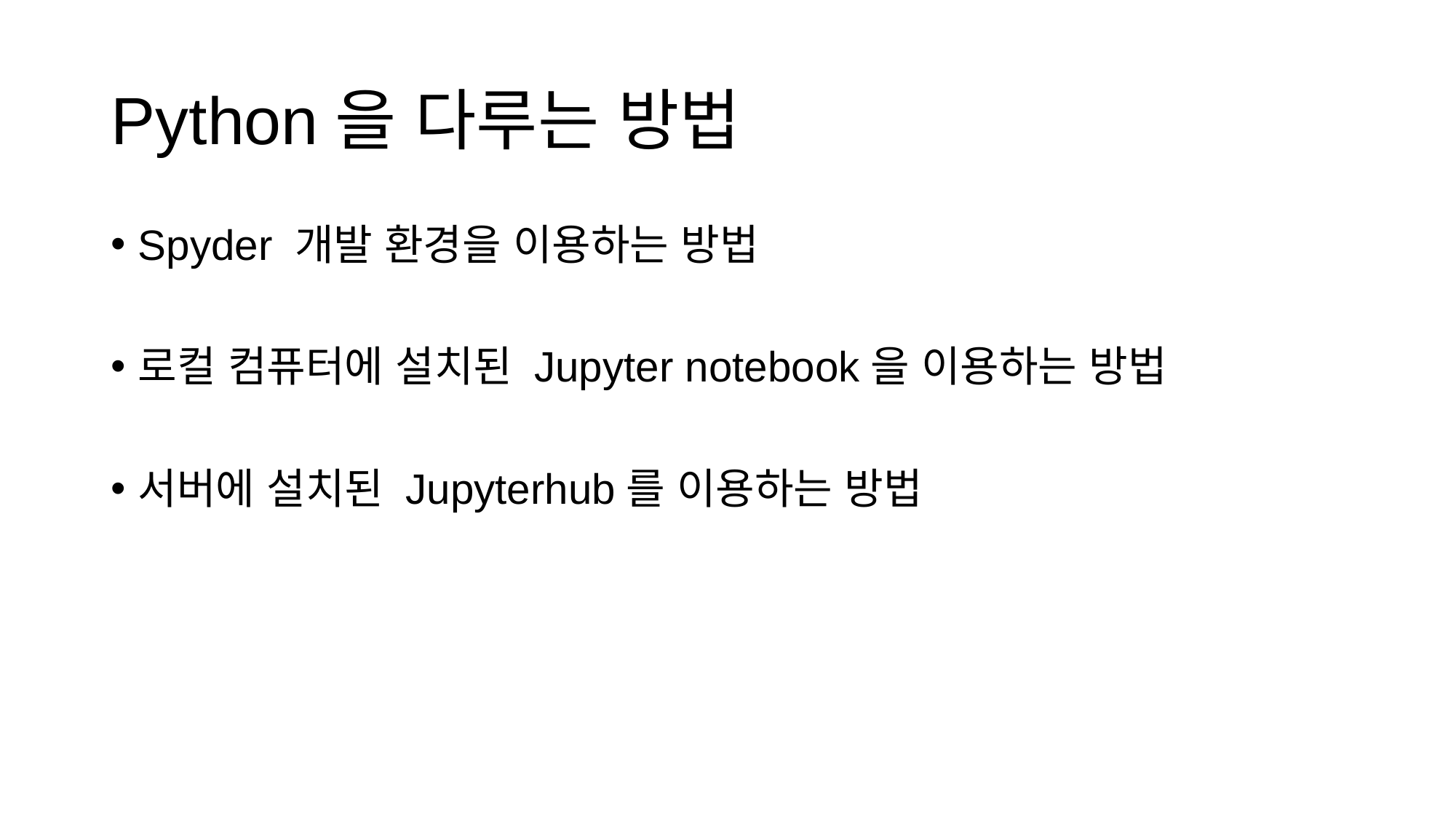

# Python을 다루는 방법
Spyder 개발 환경을 이용하는 방법

로컬 컴퓨터에 설치된 Jupyter notebook을 이용하는 방법

서버에 설치된 Jupyterhub를 이용하는 방법